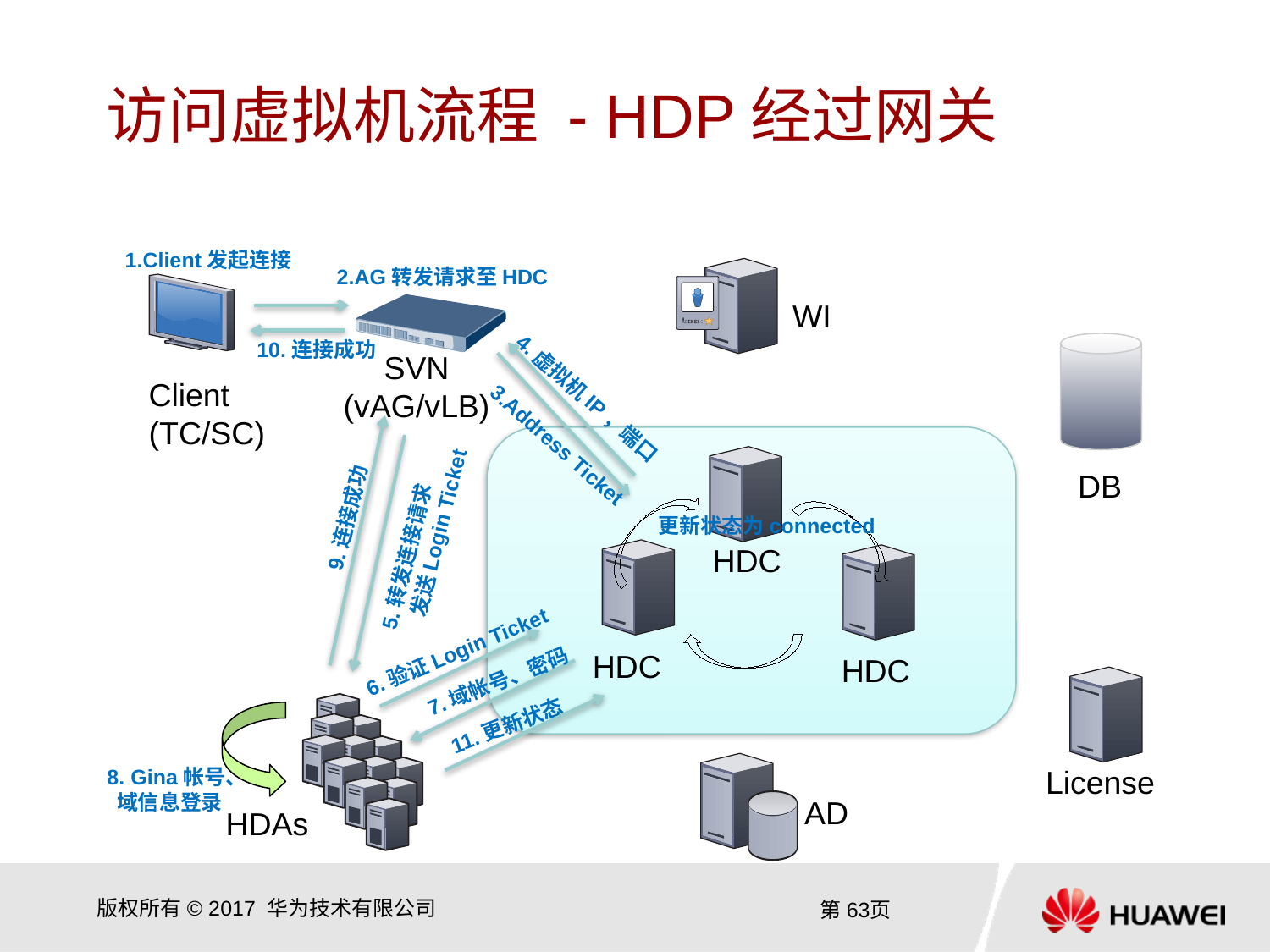

# 访问虚拟机流程 - HDP经过网关
1.Client发起连接
2.AG转发请求至HDC

WI

10.连接成功

SVN
(vAG/vLB)
Client
(TC/SC)
4.虚拟机IP，端口

3.Address Ticket

DB
9.连接成功
更新状态为connected
5.转发连接请求
   发送Login Ticket

HDC

6.验证Login Ticket

HDC
HDC
7.域帐号、密码

11.更新状态

License

8. Gina帐号、
 域信息登录

AD
HDAs